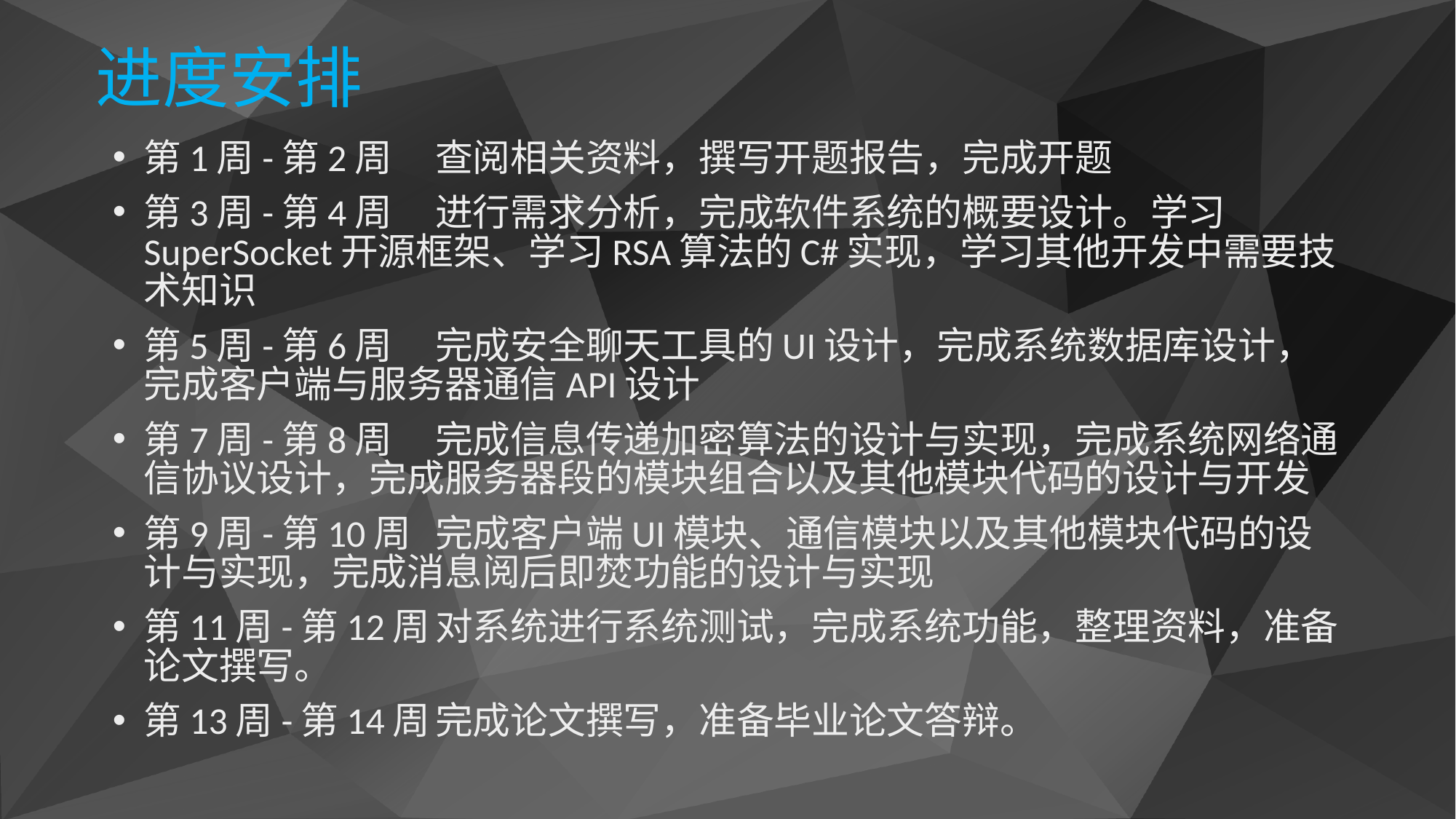

# 进度安排
第1周-第2周		查阅相关资料，撰写开题报告，完成开题
第3周-第4周		进行需求分析，完成软件系统的概要设计。学习SuperSocket开源框架、学习RSA算法的C#实现，学习其他开发中需要技术知识
第5周-第6周		完成安全聊天工具的UI设计，完成系统数据库设计，完成客户端与服务器通信API设计
第7周-第8周		完成信息传递加密算法的设计与实现，完成系统网络通信协议设计，完成服务器段的模块组合以及其他模块代码的设计与开发
第9周-第10周		完成客户端UI模块、通信模块以及其他模块代码的设计与实现，完成消息阅后即焚功能的设计与实现
第11周-第12周		对系统进行系统测试，完成系统功能，整理资料，准备论文撰写。
第13周-第14周		完成论文撰写，准备毕业论文答辩。